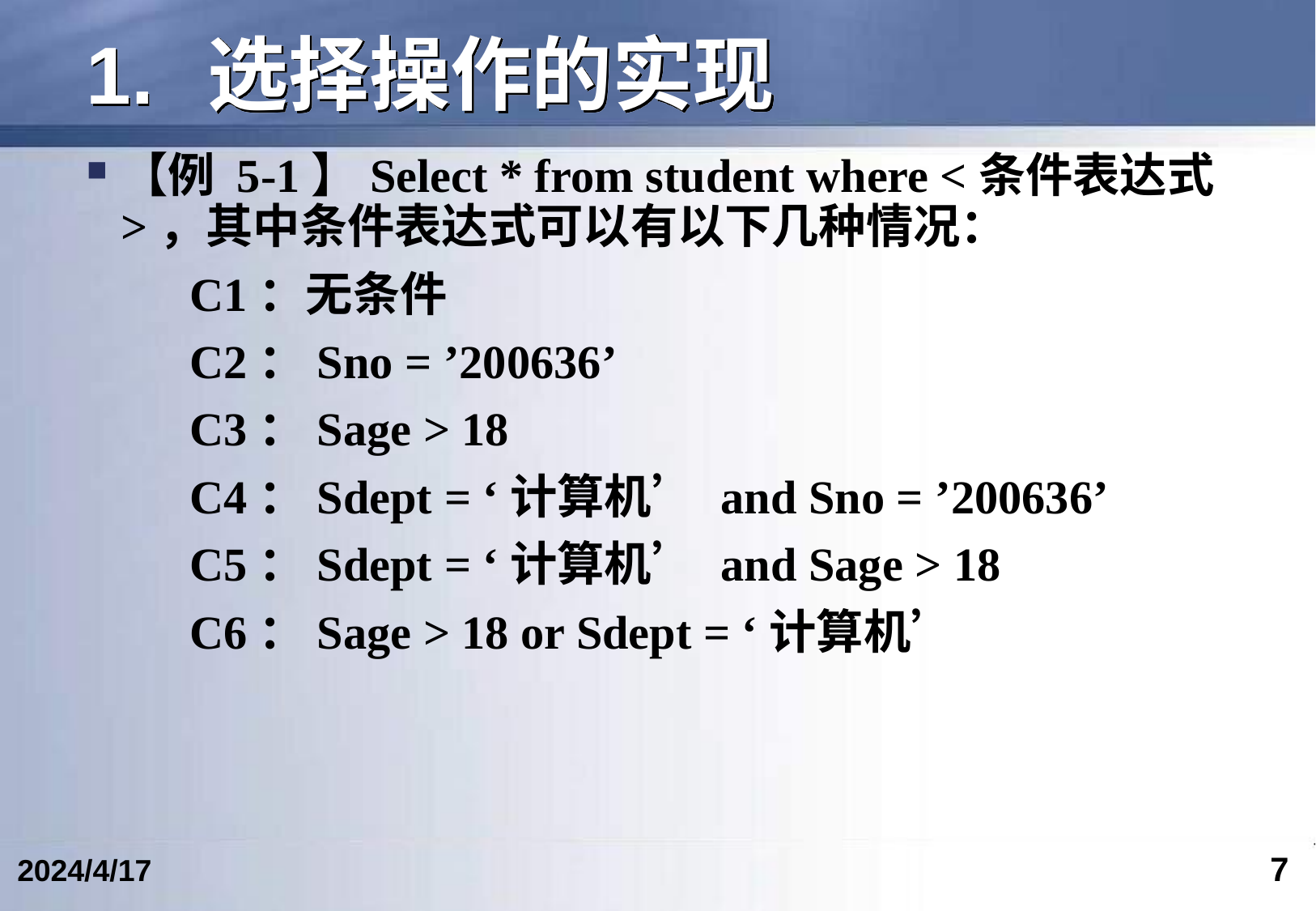

# 1.	选择操作的实现
【例 5‑1】Select * from student where <条件表达式>，其中条件表达式可以有以下几种情况：
C1：无条件
C2：Sno = ’200636’
C3：Sage > 18
C4：Sdept = ‘计算机’ and Sno = ’200636’
C5：Sdept = ‘计算机’ and Sage > 18
C6：Sage > 18 or Sdept = ‘计算机’
7
2024/4/17